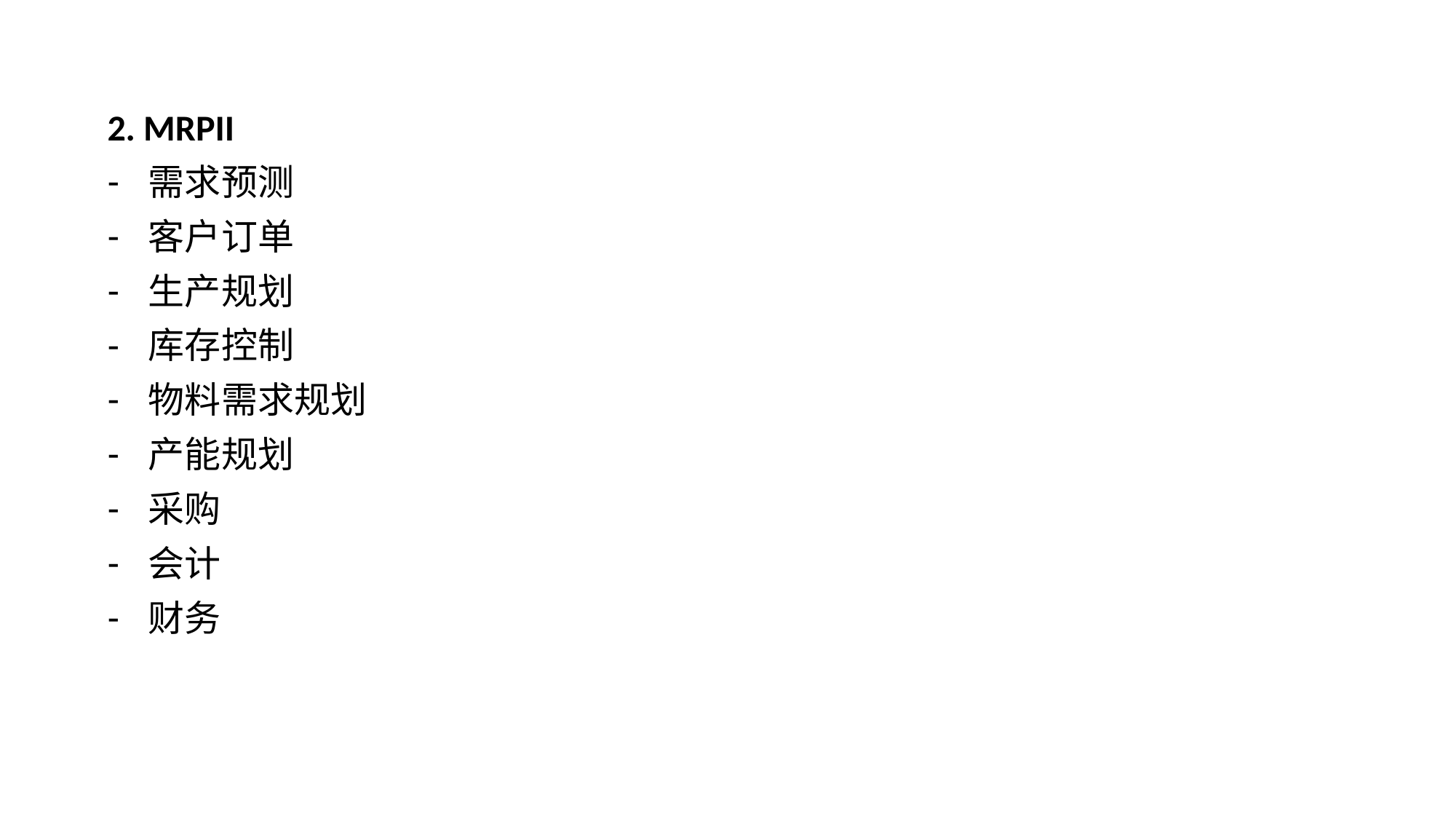

2. MRPII
需求预测
客户订单
生产规划
库存控制
物料需求规划
产能规划
采购
会计
财务